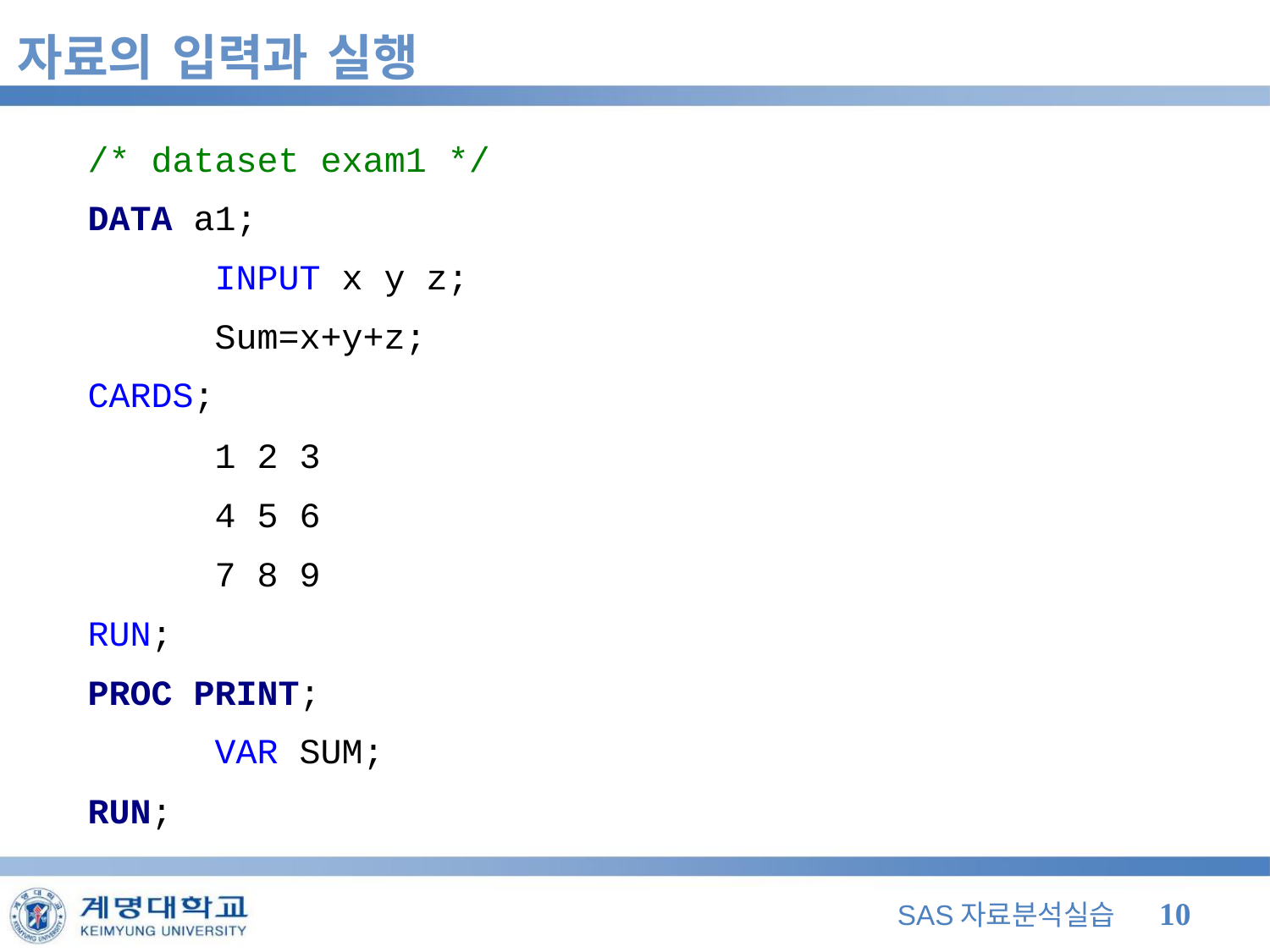

자료의 입력과 실행
/* dataset exam1 */
DATA a1;
INPUT x y z;
Sum=x+y+z;
CARDS;
1 2 3
4 5 6
7 8 9
RUN;
PROC PRINT;
VAR SUM;
RUN;
SAS자료분석실습 10